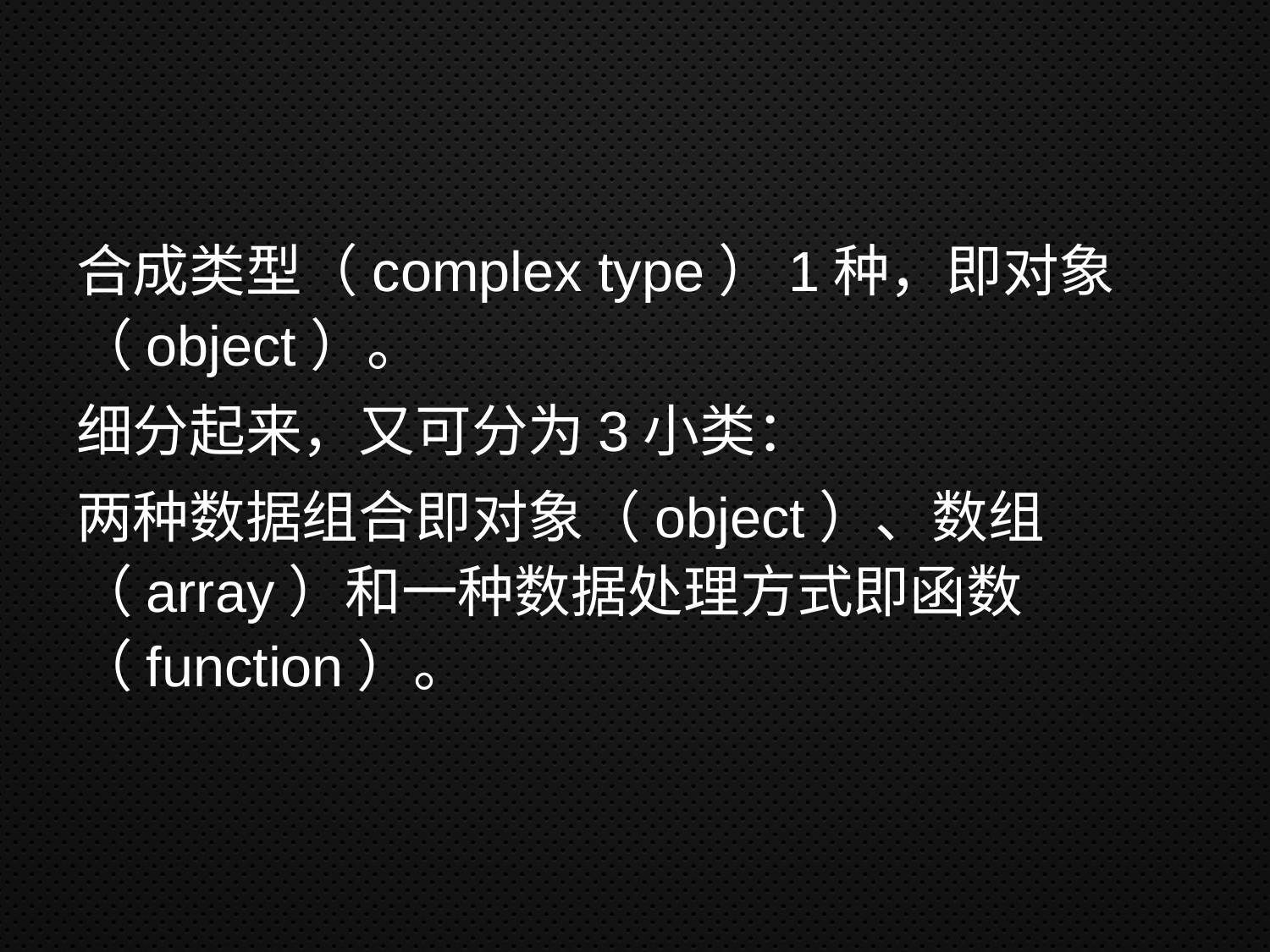

#
合成类型（complex type）1种，即对象（object）。
细分起来，又可分为3小类：
两种数据组合即对象（object）、数组（array）和一种数据处理方式即函数（function）。